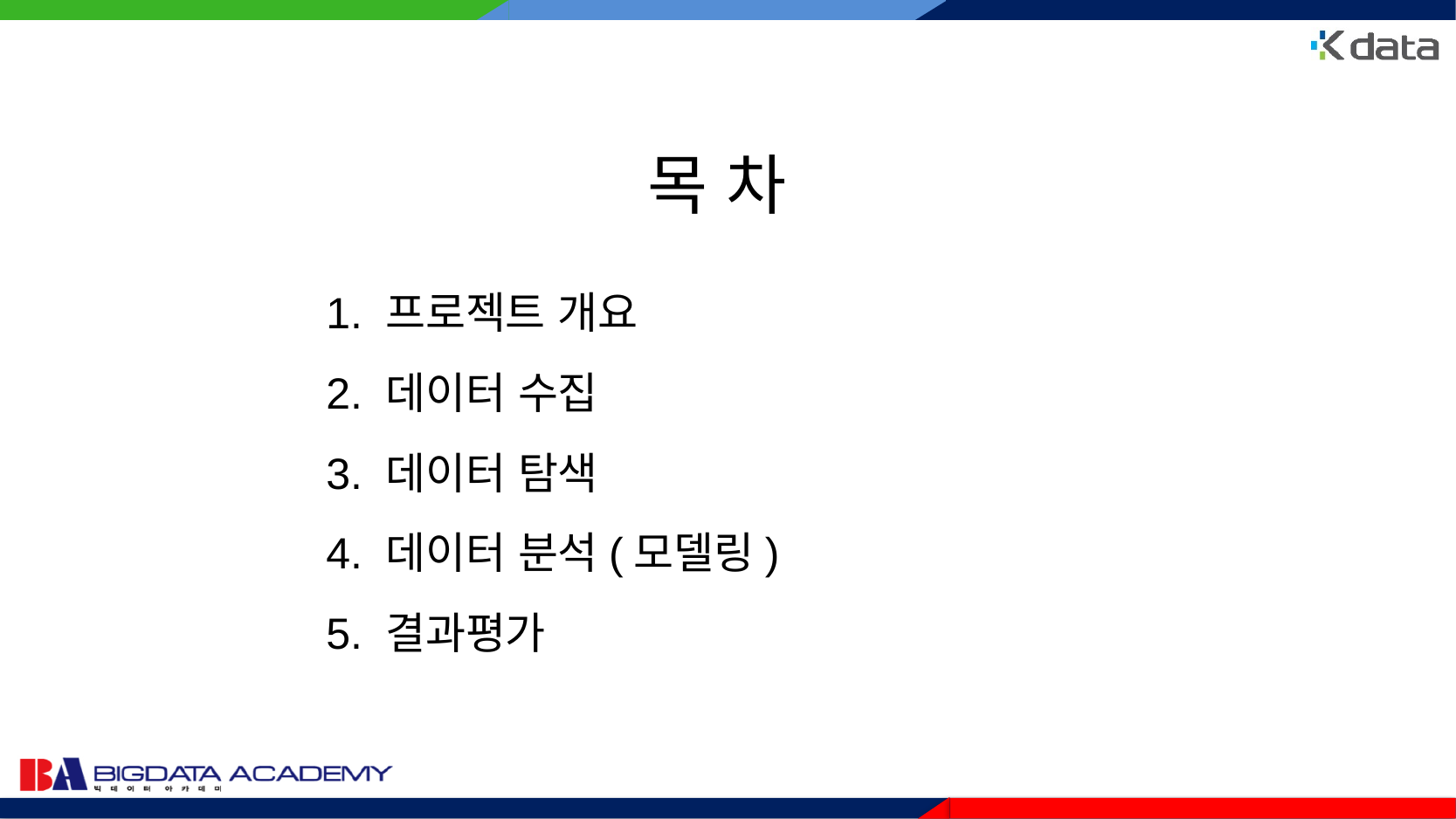

# 목 차
1. 프로젝트 개요

2. 데이터 수집

3. 데이터 탐색

4. 데이터 분석(모델링)

5. 결과평가